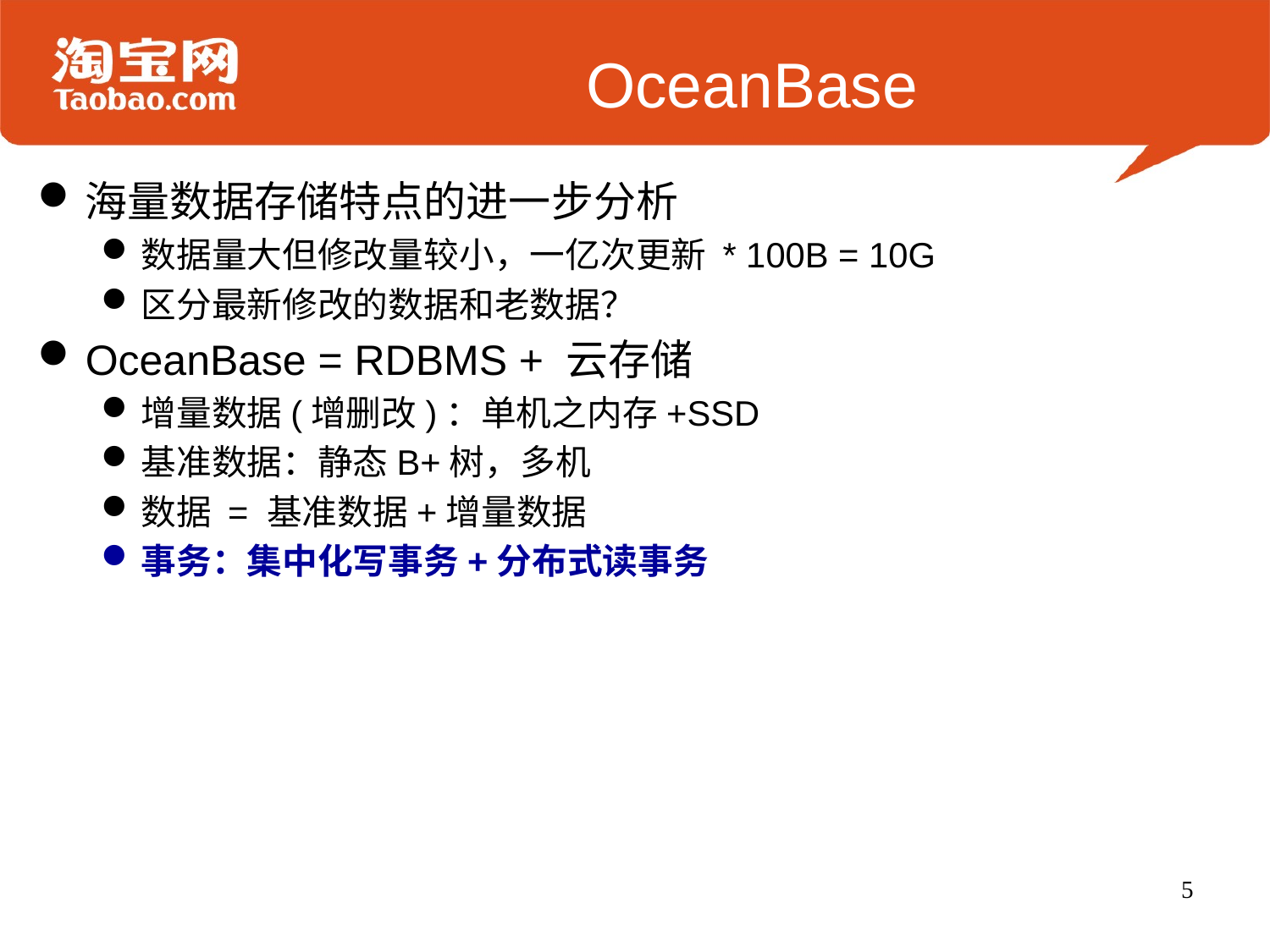

# OceanBase
海量数据存储特点的进一步分析
数据量大但修改量较小，一亿次更新 * 100B = 10G
区分最新修改的数据和老数据？
OceanBase = RDBMS + 云存储
增量数据(增删改)：单机之内存+SSD
基准数据：静态B+树，多机
数据 = 基准数据+增量数据
事务：集中化写事务+分布式读事务
5